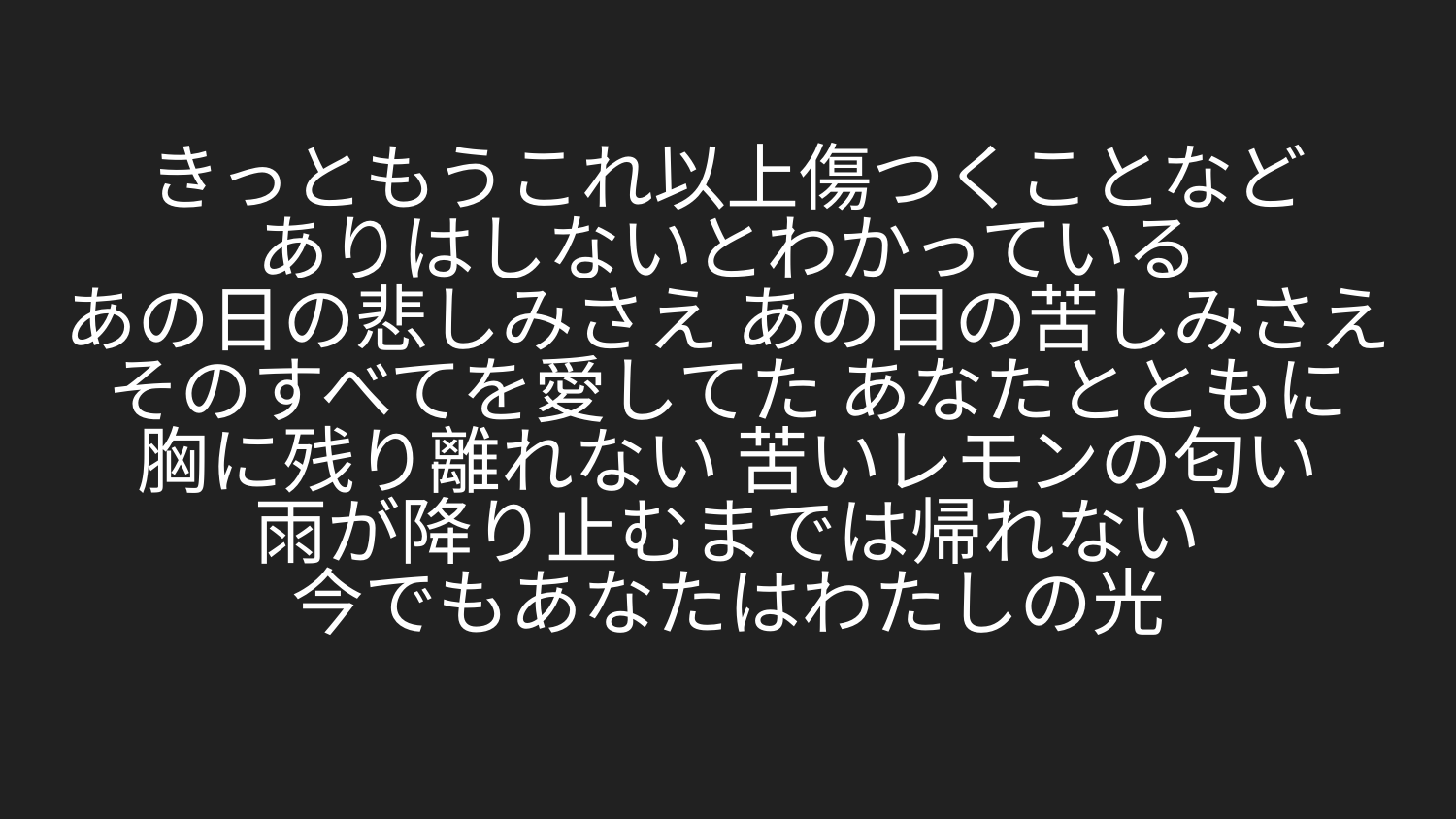

きっともうこれ以上傷つくことなど
ありはしないとわかっている
あの日の悲しみさえ あの日の苦しみさえ
そのすべてを愛してた あなたとともに
胸に残り離れない 苦いレモンの匂い
雨が降り止むまでは帰れない
今でもあなたはわたしの光